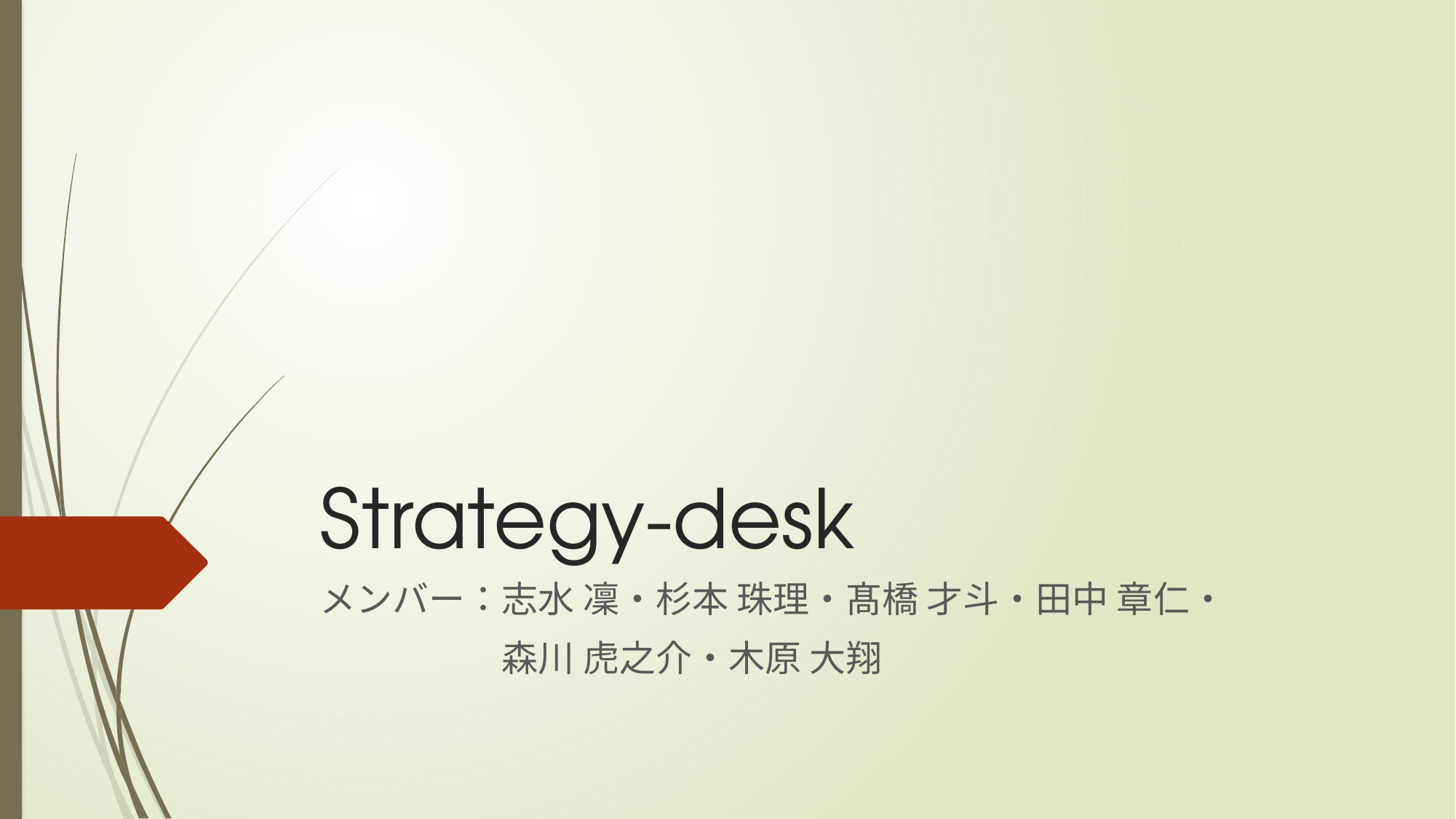

# Strategy-desk
メンバー：志水 凜・杉本 珠理・髙橋 才斗・田中 章仁・
　　　　　森川 虎之介・木原 大翔